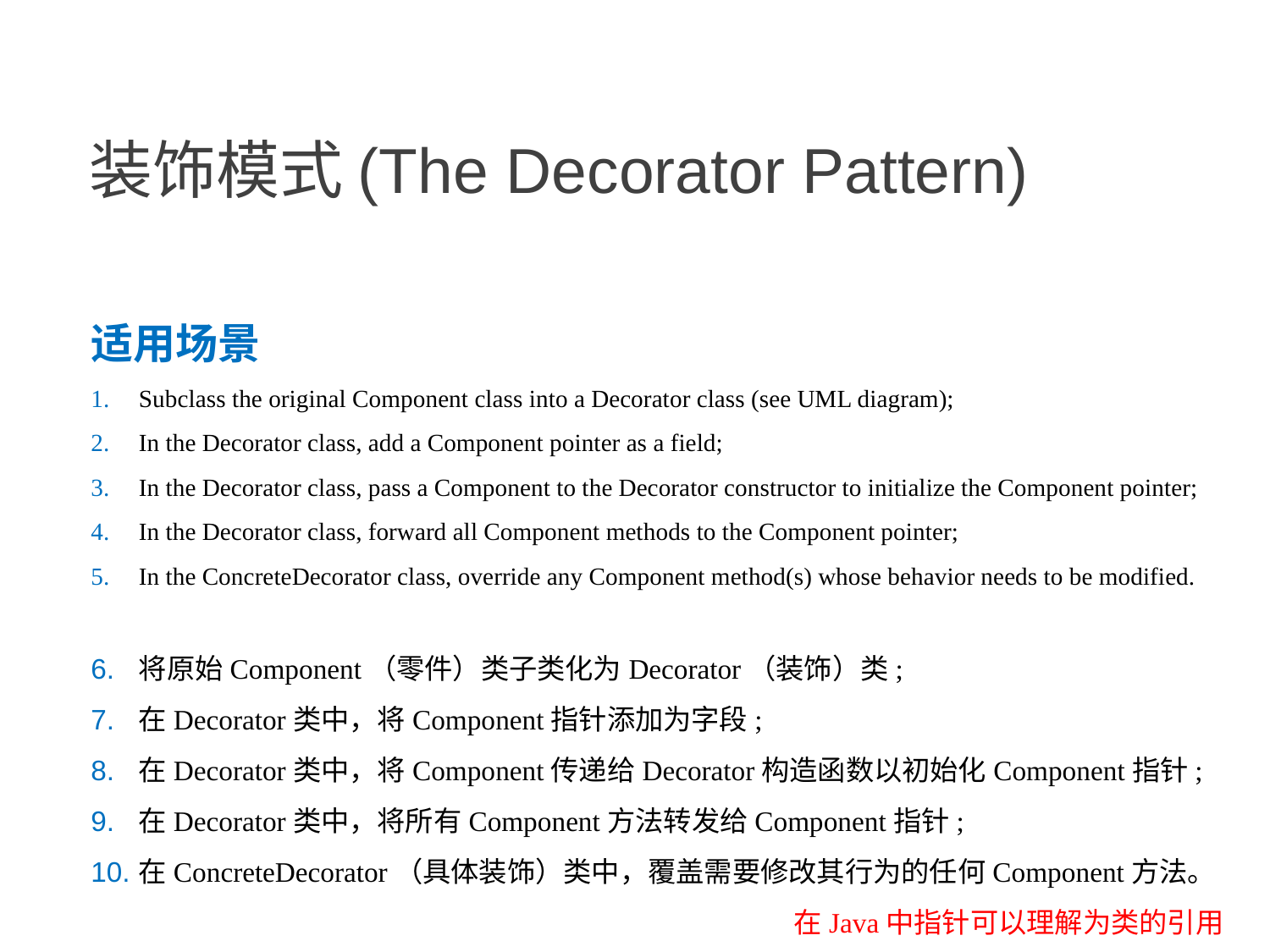

装饰模式(The Decorator Pattern)
适用场景
Subclass the original Component class into a Decorator class (see UML diagram);
In the Decorator class, add a Component pointer as a field;
In the Decorator class, pass a Component to the Decorator constructor to initialize the Component pointer;
In the Decorator class, forward all Component methods to the Component pointer;
In the ConcreteDecorator class, override any Component method(s) whose behavior needs to be modified.

将原始Component（零件）类子类化为Decorator（装饰）类;
在Decorator类中，将Component指针添加为字段;
在Decorator类中，将Component传递给Decorator构造函数以初始化Component指针;
在Decorator类中，将所有Component方法转发给Component指针;
在ConcreteDecorator（具体装饰）类中，覆盖需要修改其行为的任何Component方法。
在Java中指针可以理解为类的引用